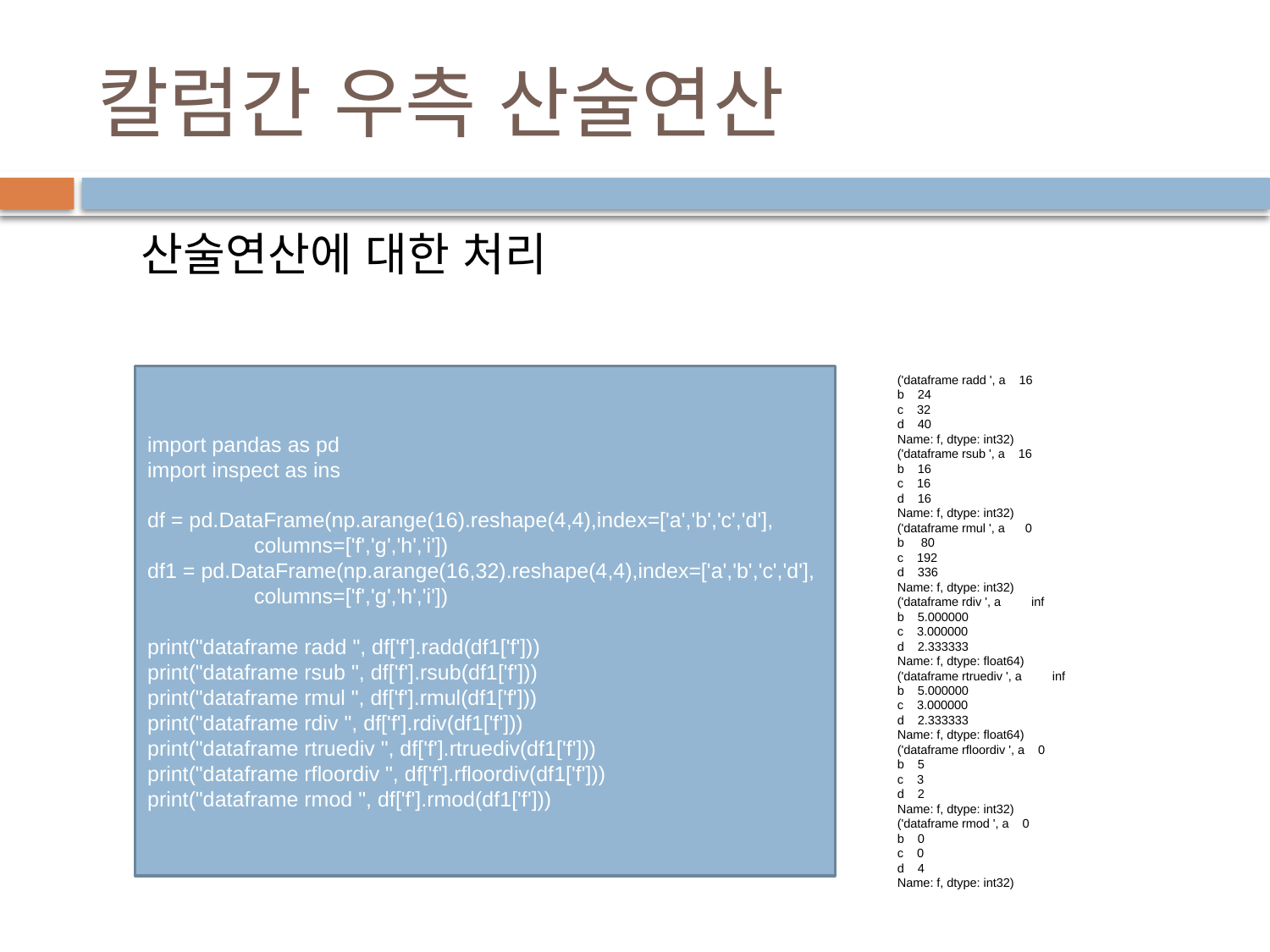

# 칼럼간 우측 산술연산
산술연산에 대한 처리
import pandas as pd
import inspect as ins

df = pd.DataFrame(np.arange(16).reshape(4,4),index=['a','b','c','d'],
                  columns=['f','g','h','i'])
df1 = pd.DataFrame(np.arange(16,32).reshape(4,4),index=['a','b','c','d'],
                  columns=['f','g','h','i'])

print("dataframe radd ", df['f'].radd(df1['f']))
print("dataframe rsub ", df['f'].rsub(df1['f']))
print("dataframe rmul ", df['f'].rmul(df1['f']))
print("dataframe rdiv ", df['f'].rdiv(df1['f']))
print("dataframe rtruediv ", df['f'].rtruediv(df1['f']))
print("dataframe rfloordiv ", df['f'].rfloordiv(df1['f']))
print("dataframe rmod ", df['f'].rmod(df1['f']))
('dataframe radd ', a    16
b    24
c    32
d    40
Name: f, dtype: int32)
('dataframe rsub ', a    16
b    16
c    16
d    16
Name: f, dtype: int32)
('dataframe rmul ', a      0
b     80
c    192
d    336
Name: f, dtype: int32)
('dataframe rdiv ', a         inf
b    5.000000
c    3.000000
d    2.333333
Name: f, dtype: float64)
('dataframe rtruediv ', a         inf
b    5.000000
c    3.000000
d    2.333333
Name: f, dtype: float64)
('dataframe rfloordiv ', a    0
b    5
c    3
d    2
Name: f, dtype: int32)
('dataframe rmod ', a    0
b    0
c    0
d    4
Name: f, dtype: int32)